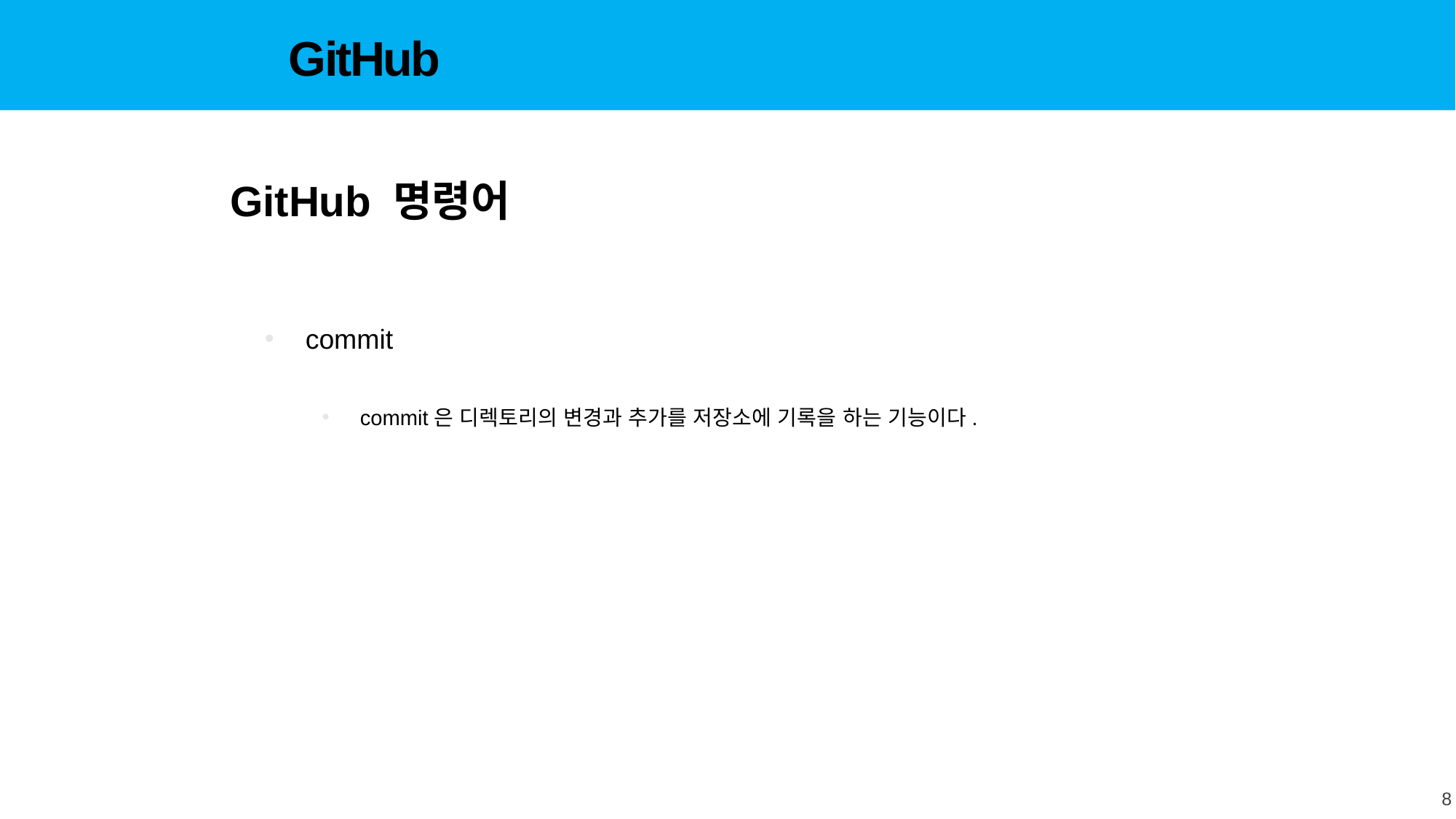

GitHub
GitHub 명령어
commit
commit은 디렉토리의 변경과 추가를 저장소에 기록을 하는 기능이다.